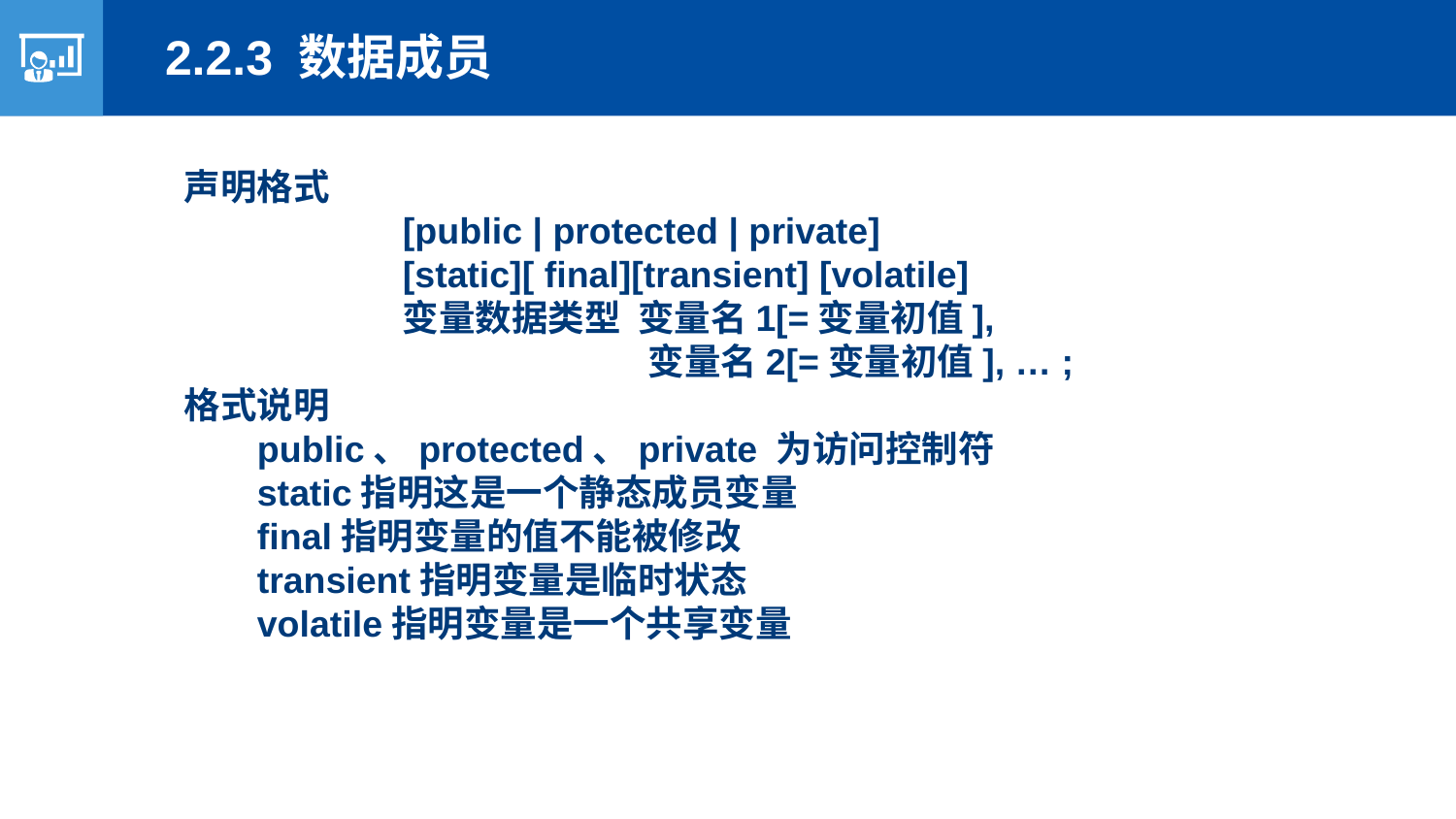

2.2.3 数据成员
声明格式
		[public | protected | private]
		[static][ final][transient] [volatile]
		变量数据类型  变量名1[=变量初值],
			           变量名2[=变量初值], … ;
格式说明
public、protected、private 为访问控制符
static指明这是一个静态成员变量
final指明变量的值不能被修改
transient指明变量是临时状态
volatile指明变量是一个共享变量